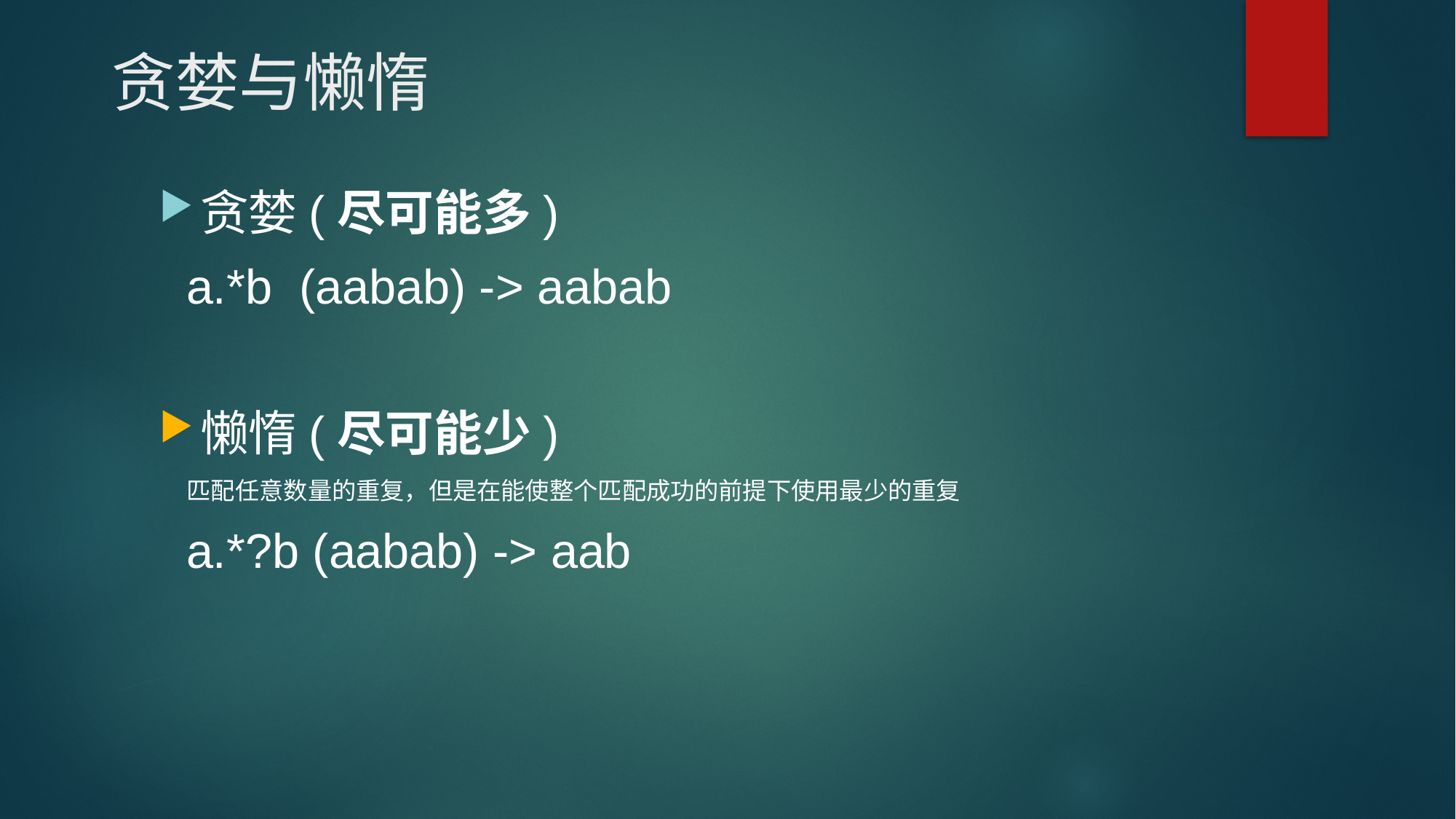

# 贪婪与懒惰
贪婪(尽可能多)
  a.*b  (aabab) -> aabab

懒惰(尽可能少)
    匹配任意数量的重复，但是在能使整个匹配成功的前提下使用最少的重复
  a.*?b (aabab) -> aab